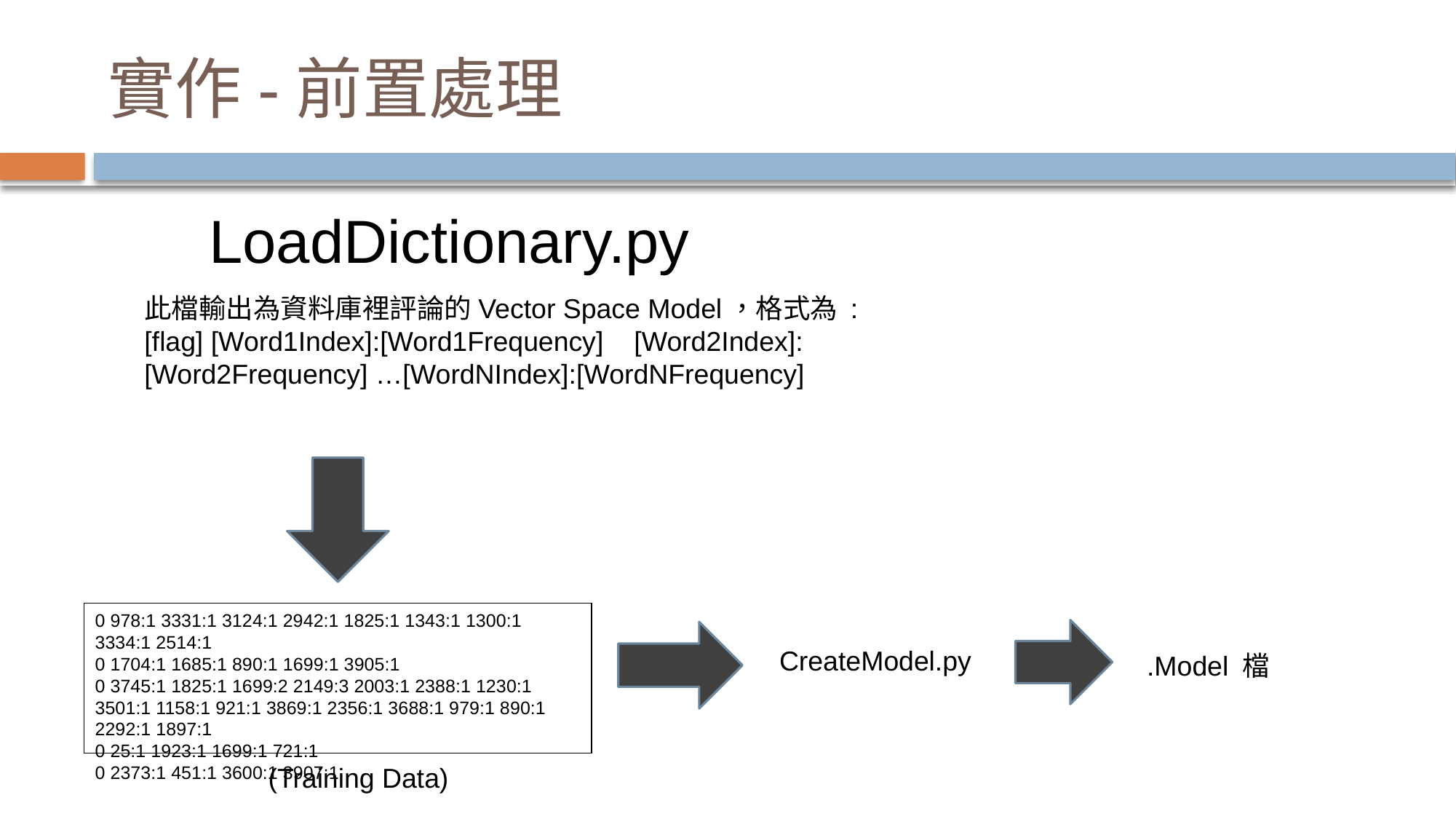

# 實作-前置處理
LoadDictionary.py
此檔輸出為資料庫裡評論的Vector Space Model，格式為 :
[flag] [Word1Index]:[Word1Frequency]    [Word2Index]:[Word2Frequency] …[WordNIndex]:[WordNFrequency]

0 978:1 3331:1 3124:1 2942:1 1825:1 1343:1 1300:1 3334:1 2514:1
0 1704:1 1685:1 890:1 1699:1 3905:1
0 3745:1 1825:1 1699:2 2149:3 2003:1 2388:1 1230:1 3501:1 1158:1 921:1 3869:1 2356:1 3688:1 979:1 890:1 2292:1 1897:1
0 25:1 1923:1 1699:1 721:1
0 2373:1 451:1 3600:1 3907:1

CreateModel.py
.Model 檔
(Training Data)